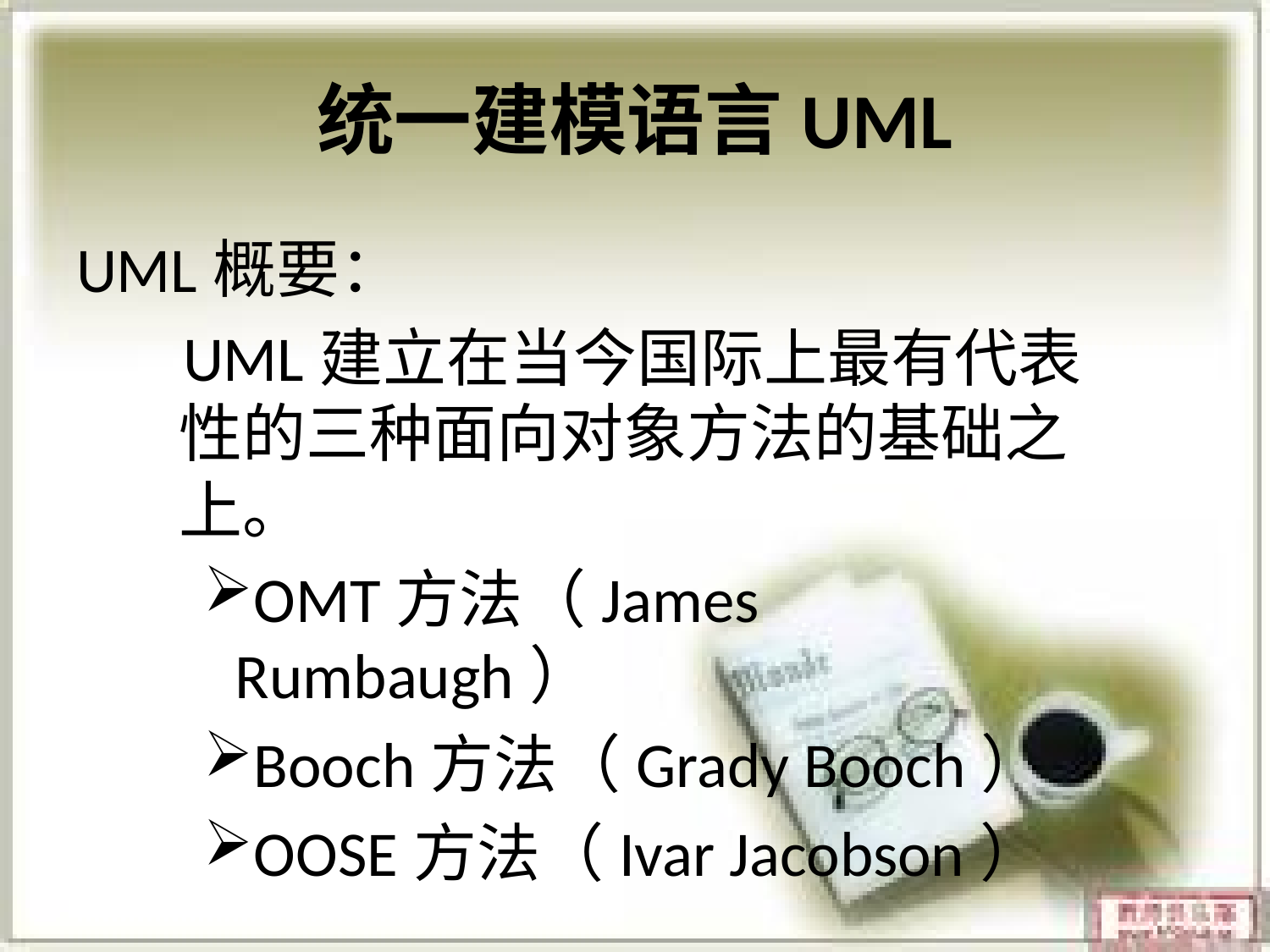

# 统一建模语言UML
UML概要：
   UML建立在当今国际上最有代表性的三种面向对象方法的基础之上。
OMT方法（James Rumbaugh）
Booch方法（Grady Booch）
OOSE方法（Ivar Jacobson）